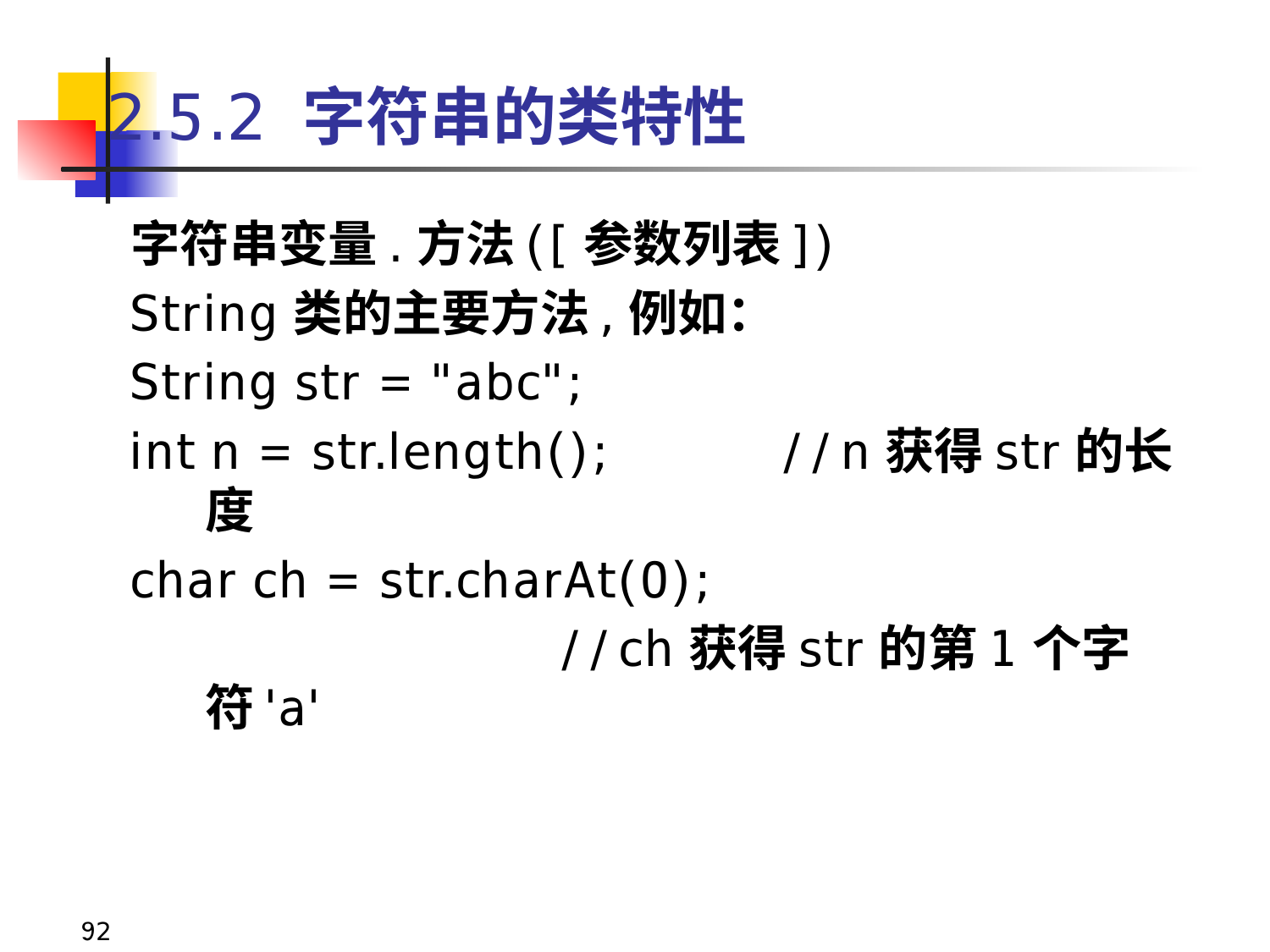

# 2.5.2 字符串的类特性
字符串变量.方法([参数列表])
String类的主要方法,例如：
String str = "abc";
int n = str.length();     	     //n获得str的长度
char ch = str.charAt(0);
                              //ch获得str的第1个字符'a'
92